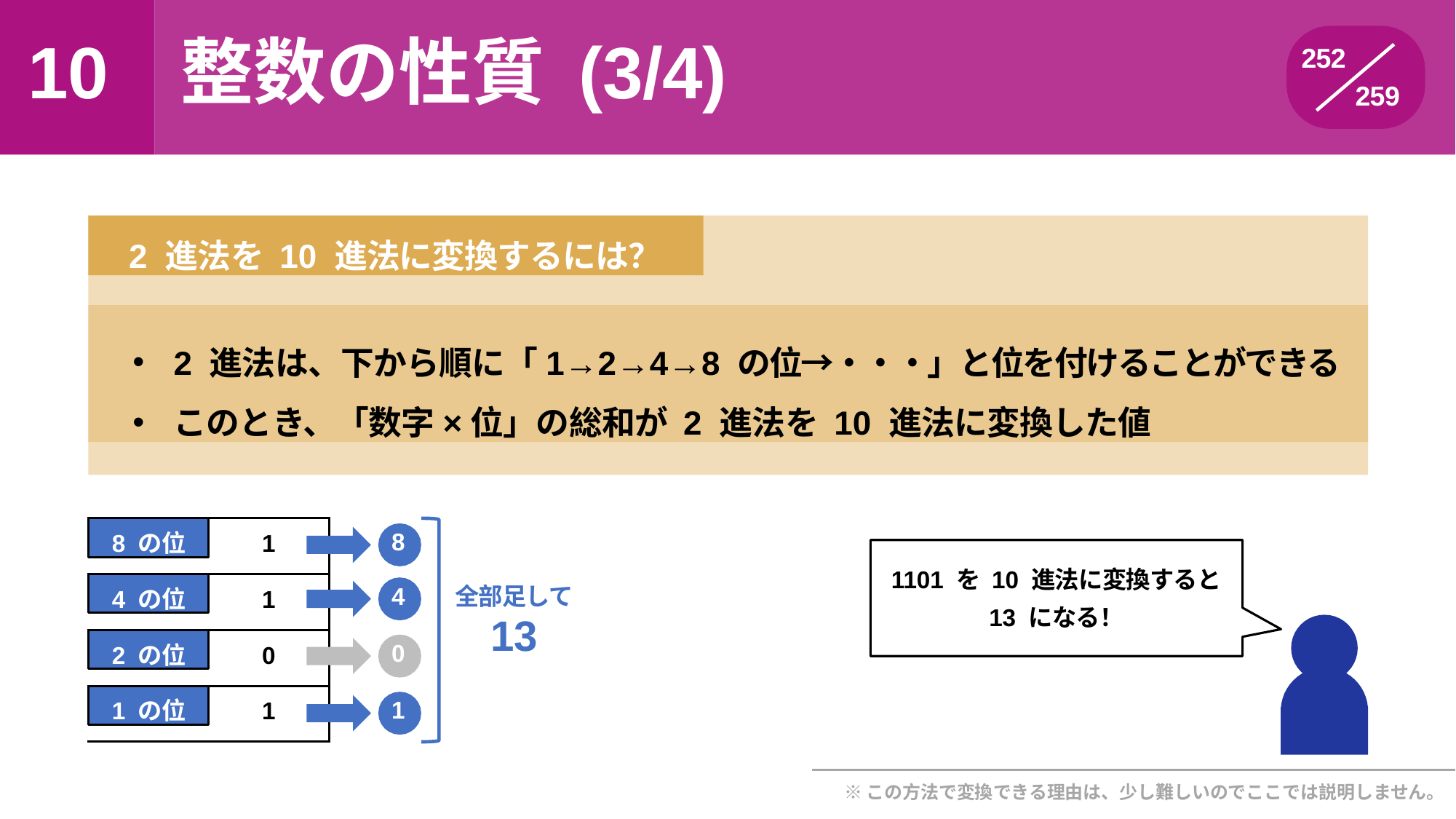

# 10	整数の性質 (3/4)
252
259

2 進法を 10 進法に変換するには？
2 進法は、下から順に「1→2→4→8 の位→•••」と位を付けることができる
このとき、「数字×位」の総和が 2 進法を 10 進法に変換した値

8 の位

8
4
0
1
1

1101 を 10 進法に変換すると
13 になる！
4 の位
全部足して
13
1
2 の位
0
1 の位
1

※この方法で変換できる理由は、少し難しいのでここでは説明しません。